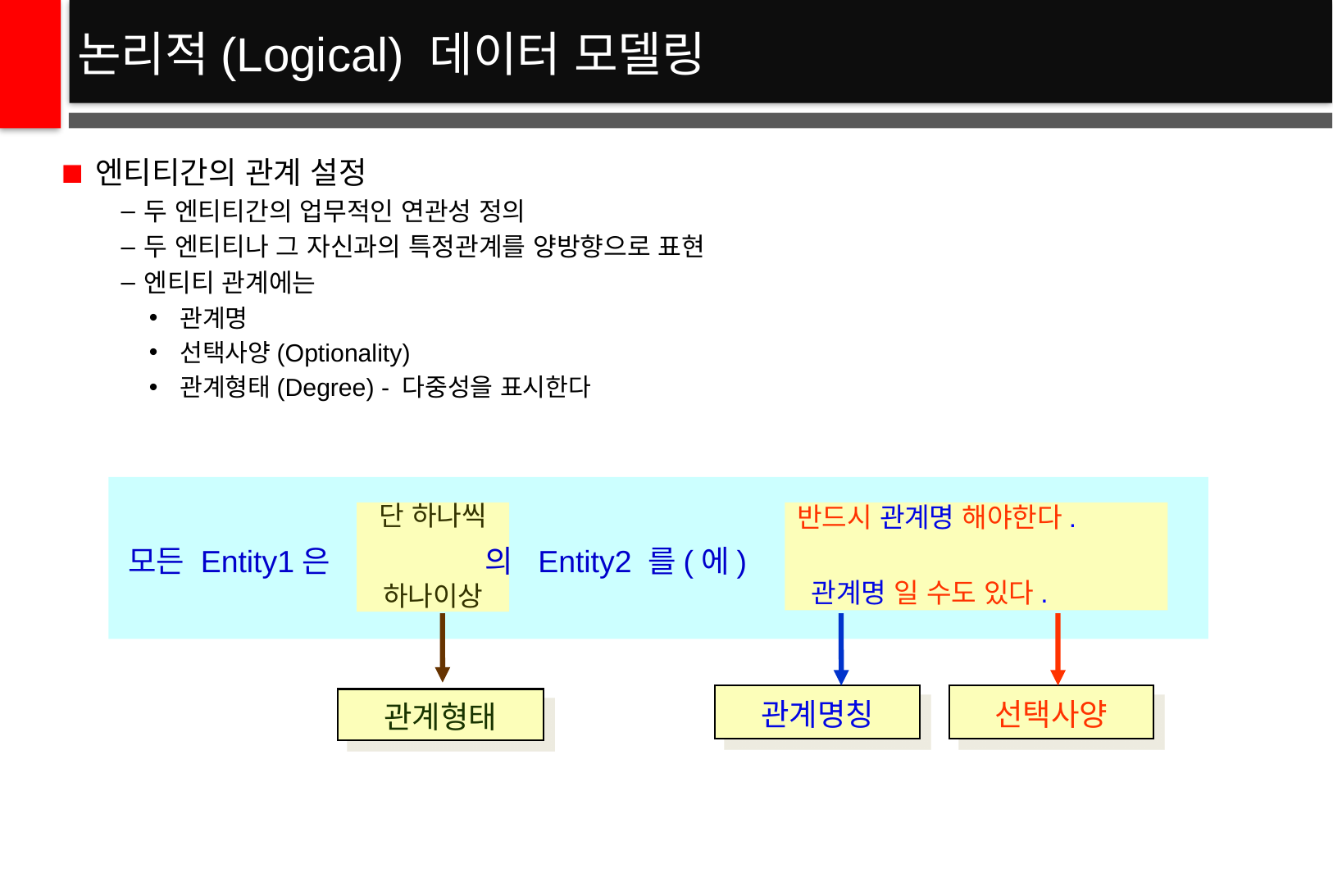

# 논리적(Logical) 데이터 모델링
엔티티간의 관계 설정
두 엔티티간의 업무적인 연관성 정의
두 엔티티나 그 자신과의 특정관계를 양방향으로 표현
엔티티 관계에는
관계명
선택사양(Optionality)
관계형태(Degree) - 다중성을 표시한다

단 하나씩

하나이상
반드시 관계명 해야한다.

 관계명 일 수도 있다.
모든 Entity1은                  의  Entity2 를(에)

선택사양
관계명칭
관계형태